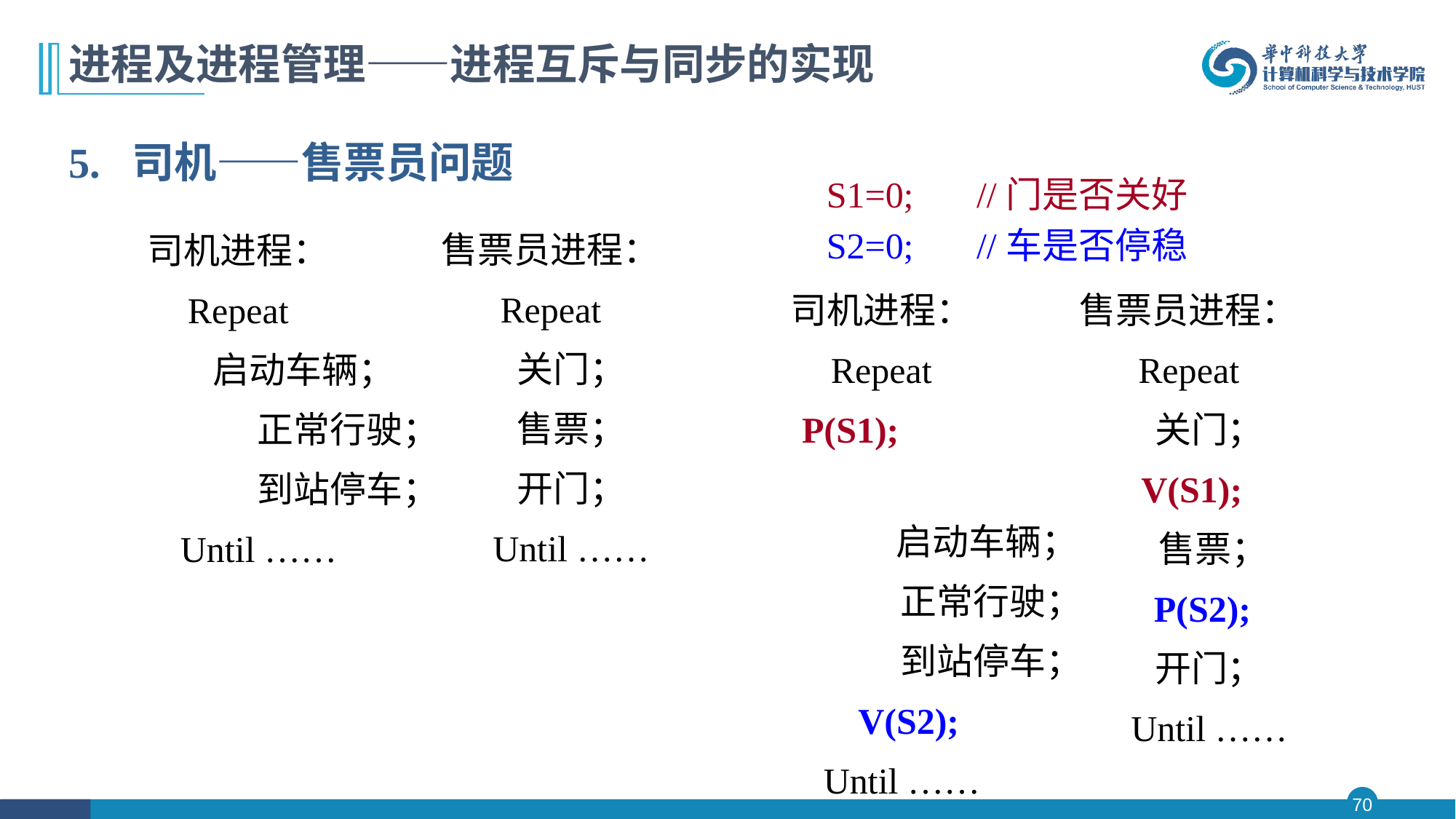

# 进程及进程管理——进程互斥与同步的实现
5.  司机——售票员问题
S1=0;	//门是否关好
S2=0;	//车是否停稳
售票员进程：
Repeat
	关门；
	售票；
	开门；
	Until ……

司机进程：
Repeat
	          启动车辆；
		   正常行驶；
		   到站停车；
	Until ……

司机进程：
Repeat
	     P(S1);
		  启动车辆；
		   正常行驶；
		   到站停车；
      V(S2);
	Until ……
售票员进程：
Repeat
	关门；
         V(S1);
     售票；
   P(S2);
	开门；
	Until ……